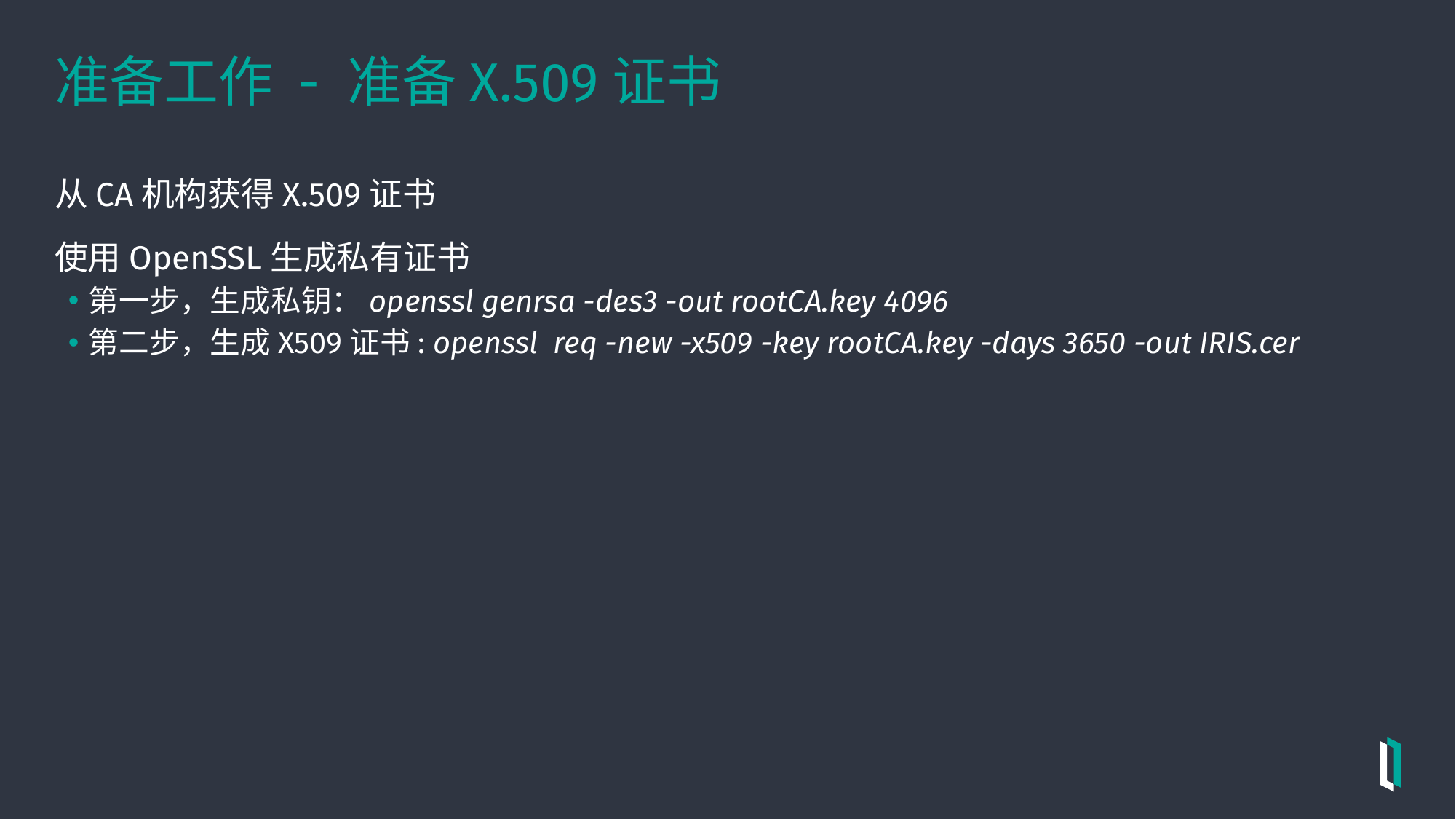

# 准备工作 - 准备X.509证书
从CA机构获得X.509证书
使用OpenSSL生成私有证书
第一步，生成私钥：openssl genrsa -des3 -out rootCA.key 4096
第二步，生成X509证书: openssl  req -new -x509 -key rootCA.key -days 3650 -out IRIS.cer